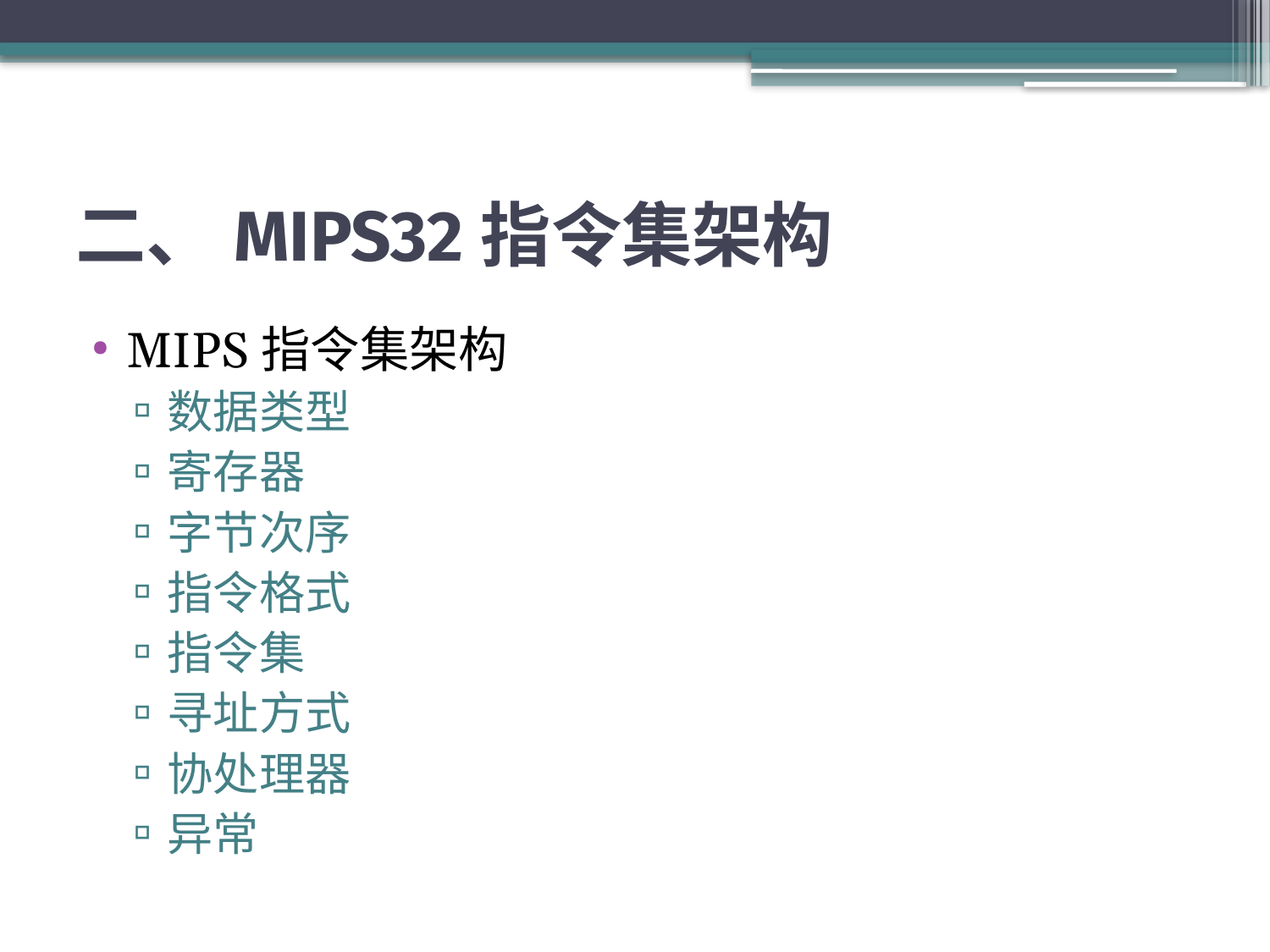

# 二、MIPS32指令集架构
MIPS指令集架构
数据类型
寄存器
字节次序
指令格式
指令集
寻址方式
协处理器
异常